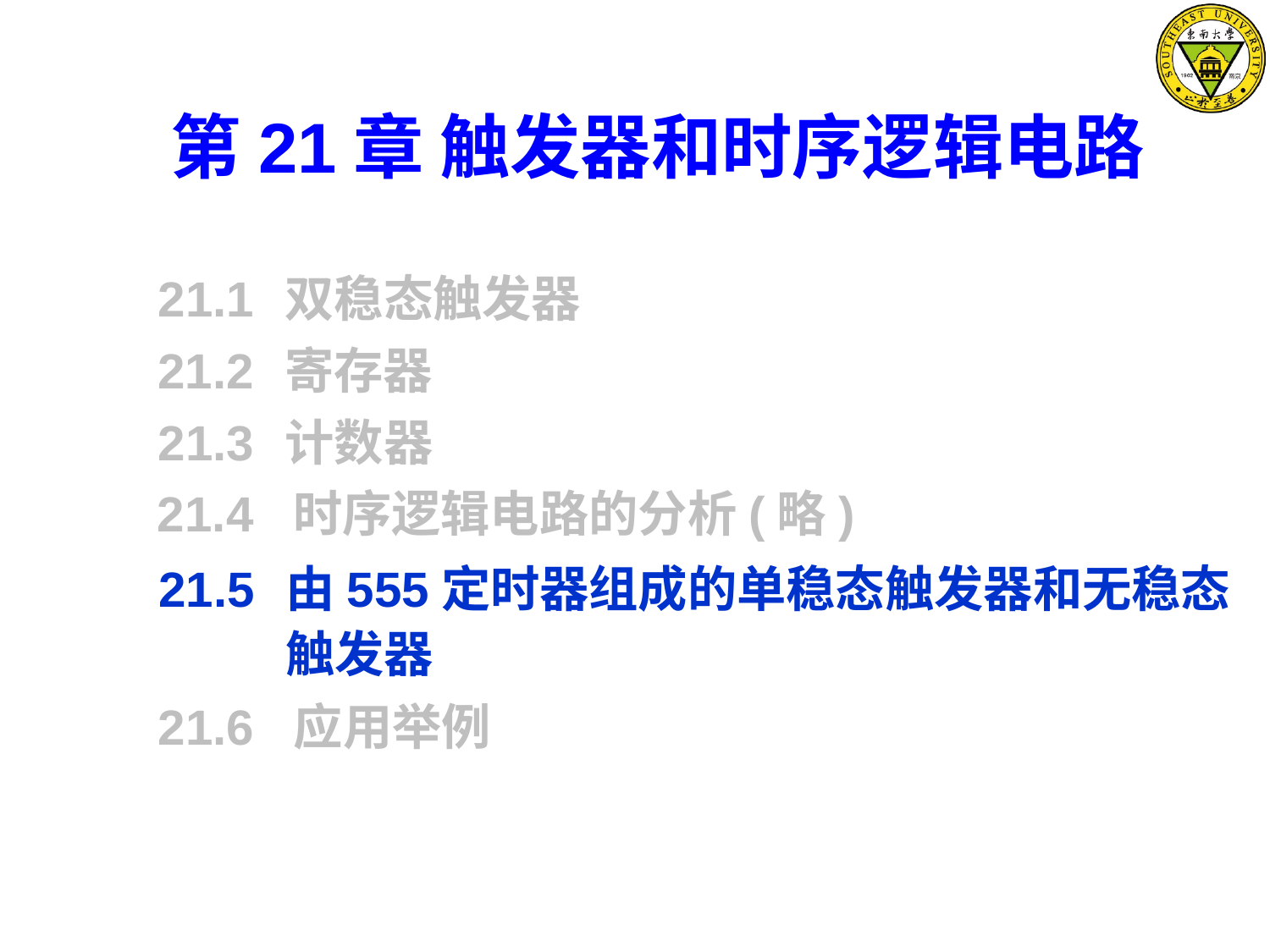

第21章 触发器和时序逻辑电路
21.1 	双稳态触发器
21.2 	寄存器
21.3 	计数器
21.4  时序逻辑电路的分析(略)
21.5 	由555定时器组成的单稳态触发器和无稳态
	触发器
21.6  应用举例